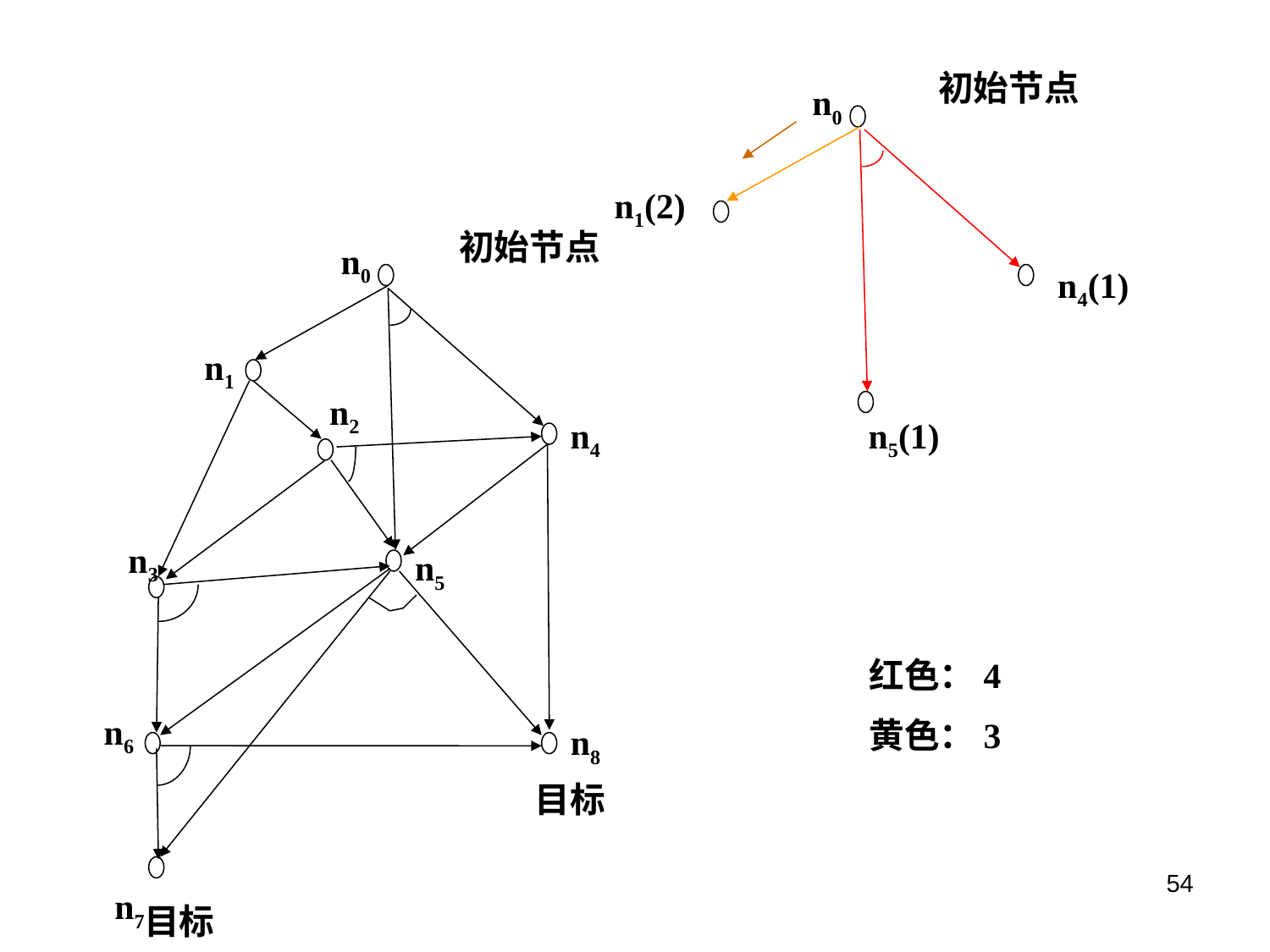

初始节点
n0

n1(2)

n5(1)
初始节点
n0

n1

n2
n4

n3
n5

n6
n8

目标

n7
目标
n4(1)
红色：4
黄色：3
54